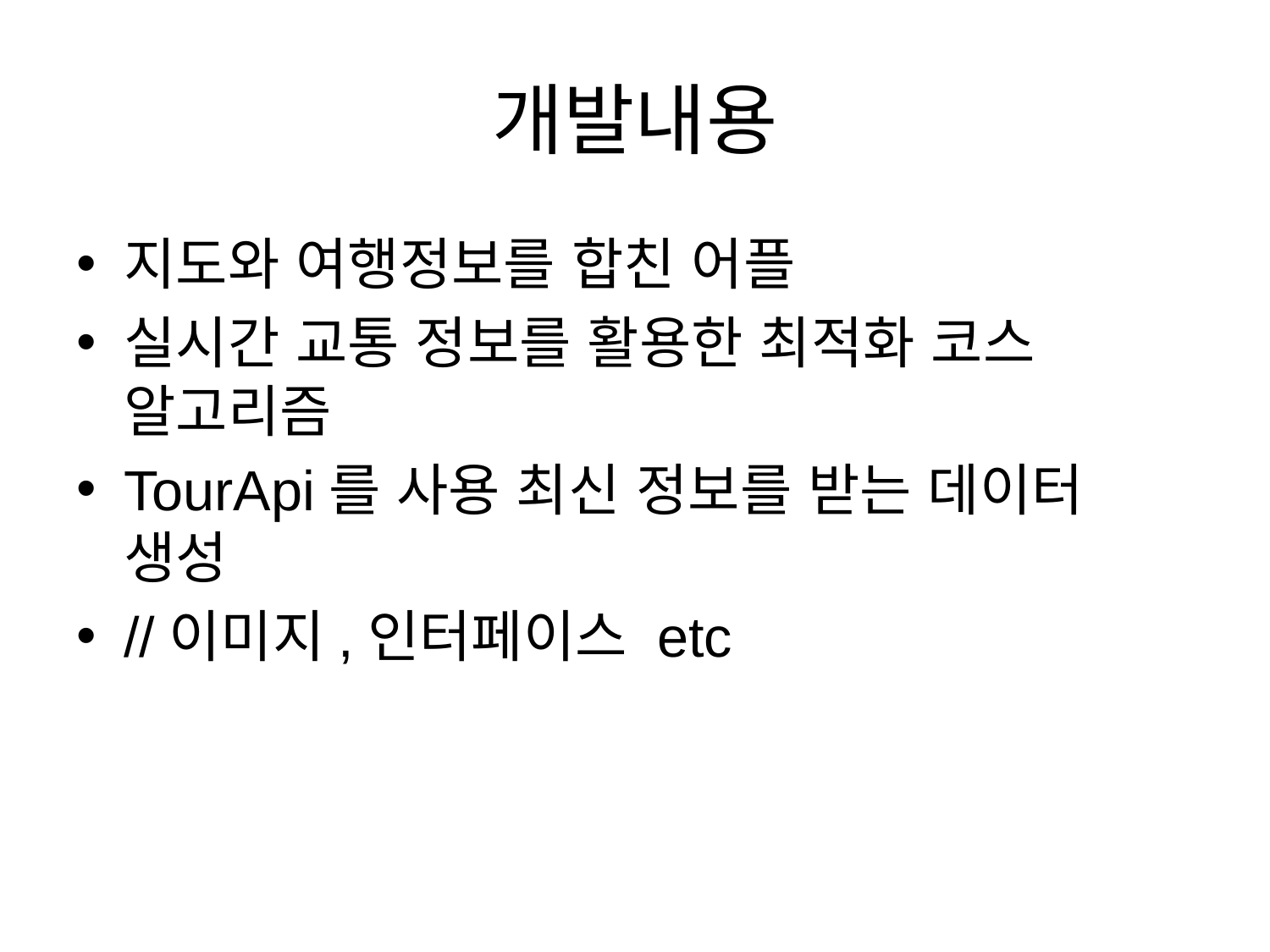

# 개발내용
지도와 여행정보를 합친 어플
실시간 교통 정보를 활용한 최적화 코스 알고리즘
TourApi를 사용 최신 정보를 받는 데이터 생성
//이미지,인터페이스 etc